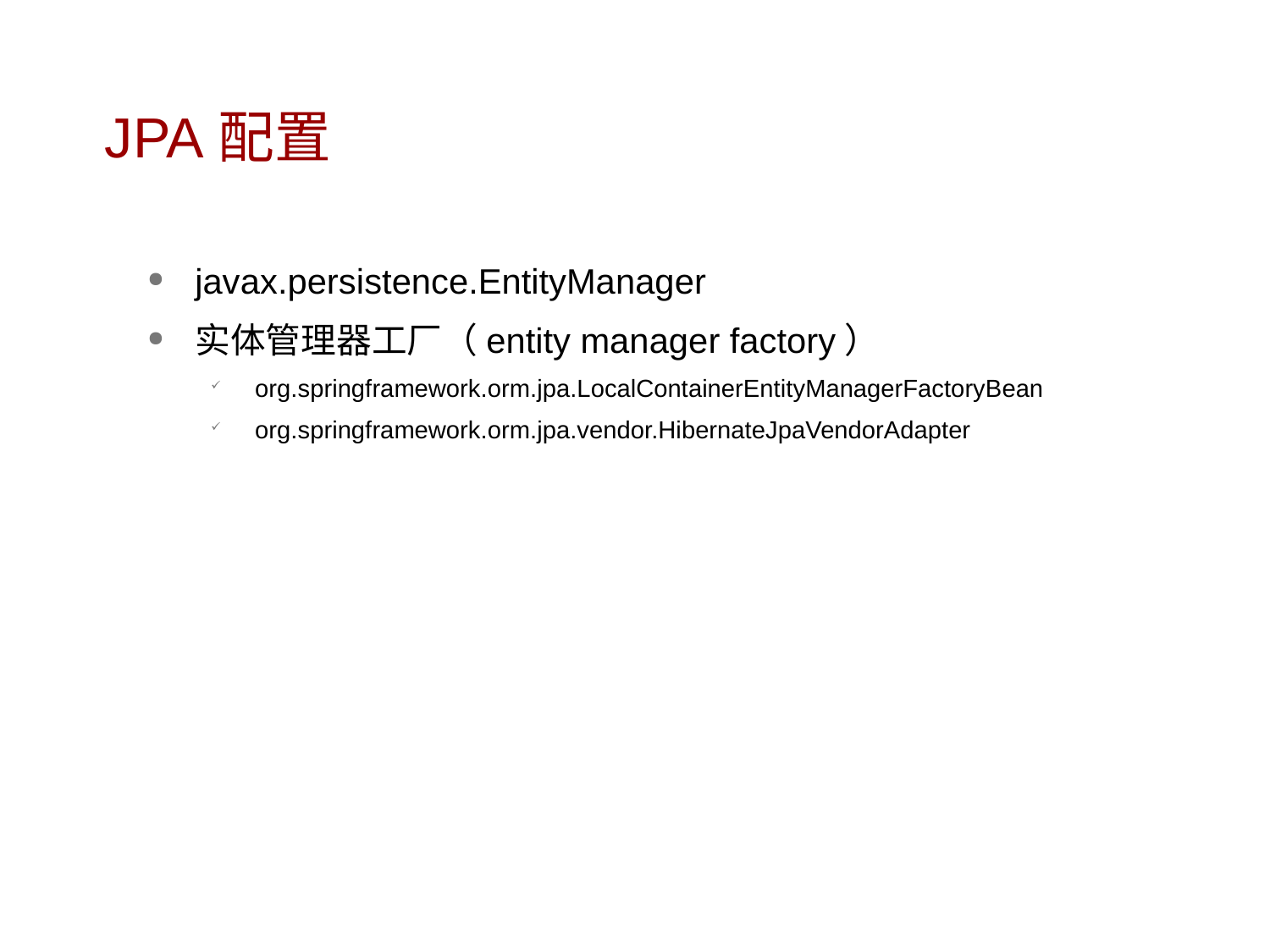

# JPA配置
javax.persistence.EntityManager
实体管理器工厂（entity manager factory）
org.springframework.orm.jpa.LocalContainerEntityManagerFactoryBean
org.springframework.orm.jpa.vendor.HibernateJpaVendorAdapter